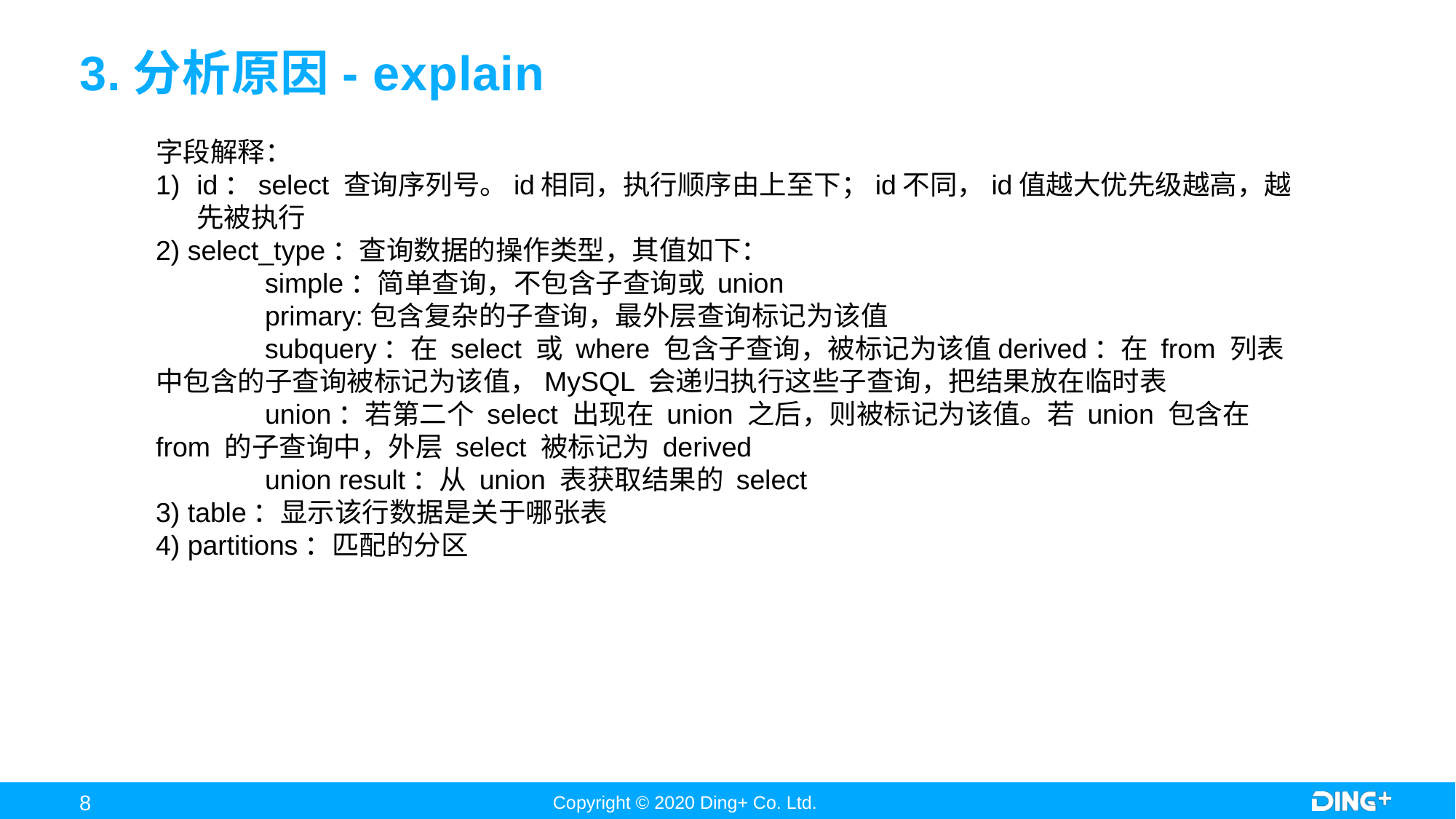

# 3.分析原因- explain
字段解释：
id：select 查询序列号。id相同，执行顺序由上至下；id不同，id值越大优先级越高，越先被执行
2) select_type：查询数据的操作类型，其值如下：
	simple：简单查询，不包含子查询或 union
	primary:包含复杂的子查询，最外层查询标记为该值
	subquery：在 select 或 where 包含子查询，被标记为该值derived：在 from 列表中包含的子查询被标记为该值，MySQL 会递归执行这些子查询，把结果放在临时表
	union：若第二个 select 出现在 union 之后，则被标记为该值。若 union 包含在 from 的子查询中，外层 select 被标记为 derived
	union result：从 union 表获取结果的 select
3) table：显示该行数据是关于哪张表
4) partitions：匹配的分区
8
Copyright © 2020 Ding+ Co. Ltd.